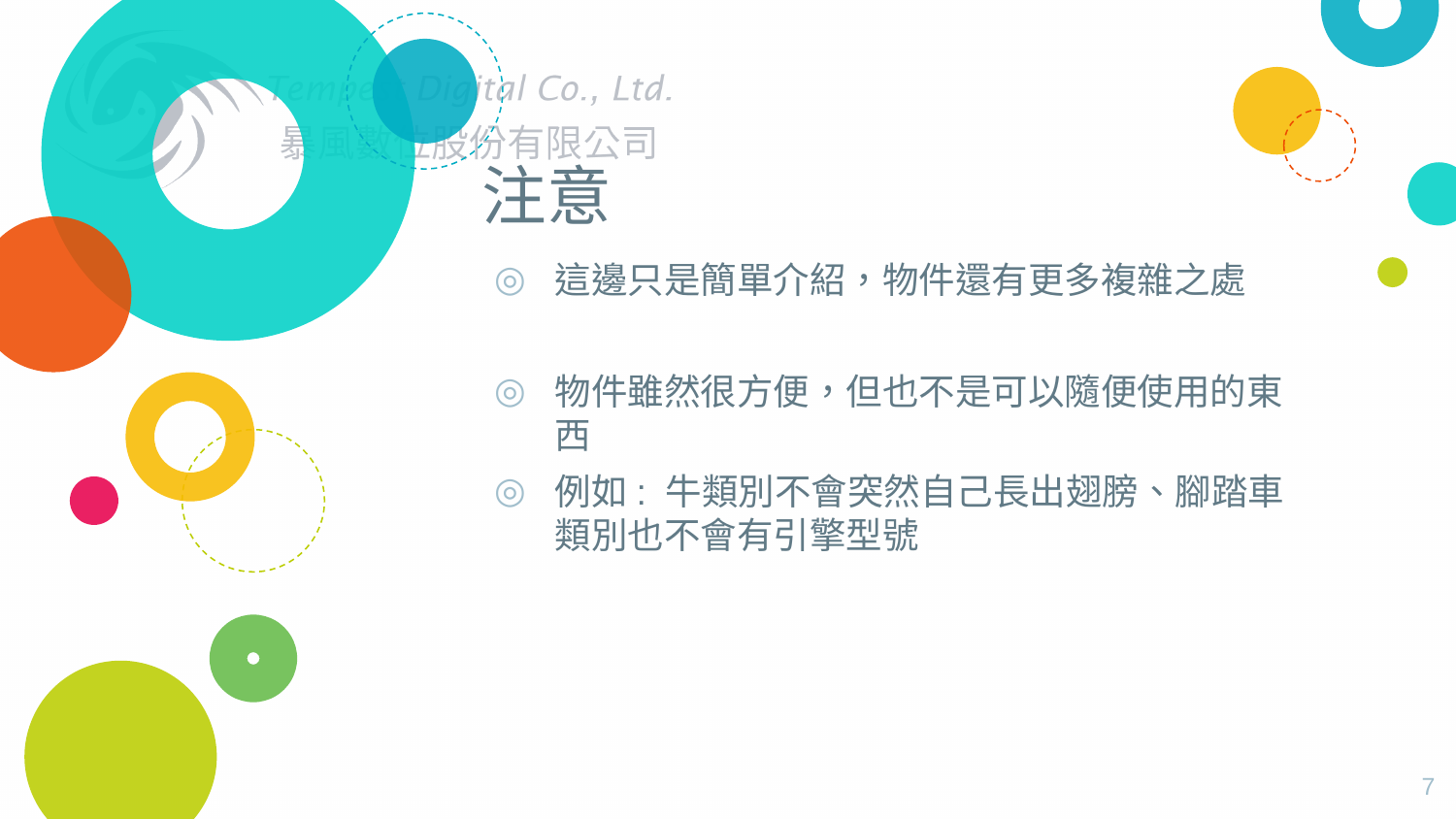

# 注意
這邊只是簡單介紹，物件還有更多複雜之處

物件雖然很方便，但也不是可以隨便使用的東西
例如: 牛類別不會突然自己長出翅膀、腳踏車類別也不會有引擎型號
7